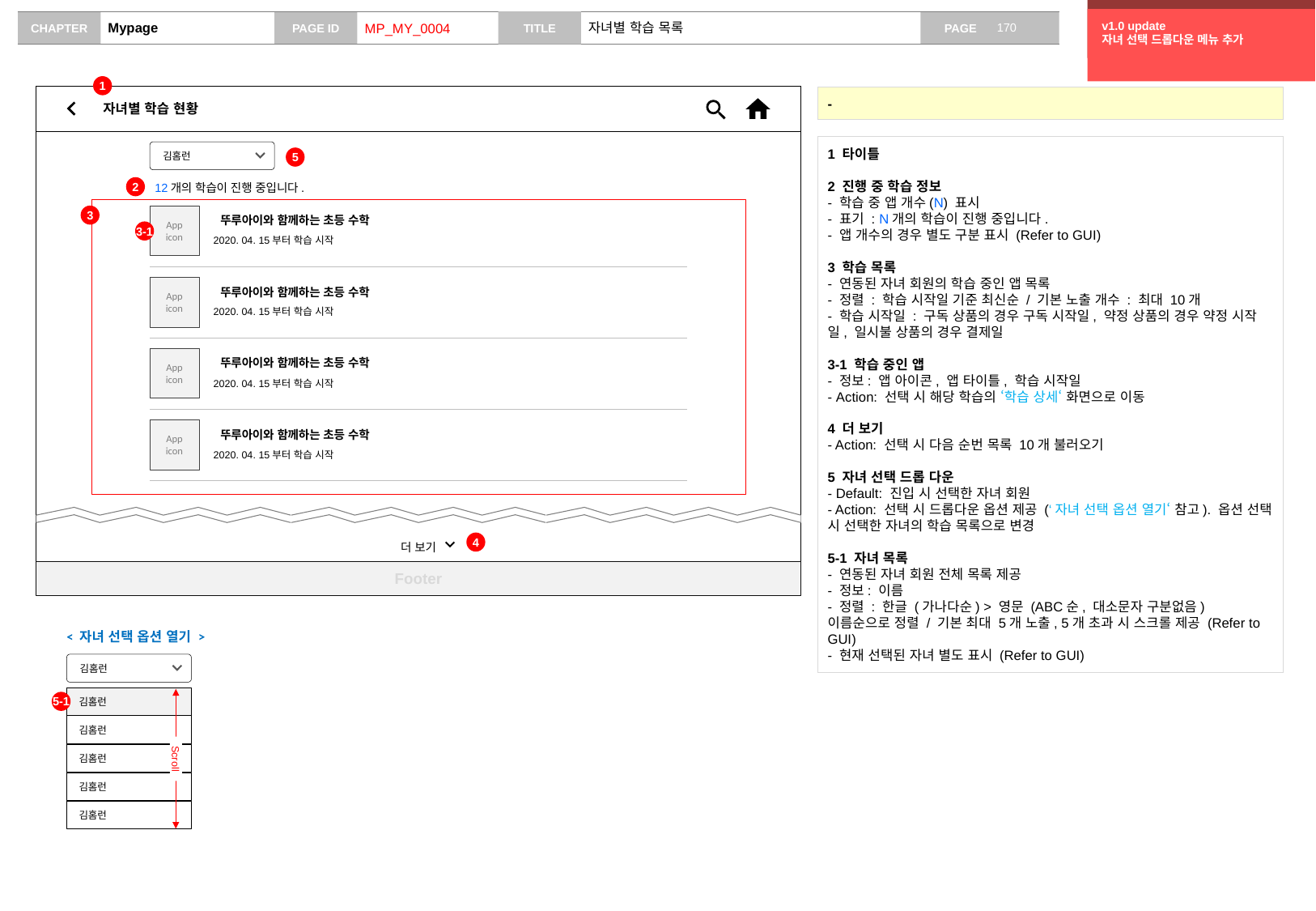

v0.9 update
화면 추가

v1.0 update
자녀 선택 드롭다운 메뉴 추가

# Mypage
MP_MY_0004
자녀별 학습 목록
1

자녀별 학습 현황

-

1 타이틀
2 진행 중 학습 정보
- 학습 중 앱 개수(N) 표시
- 표기 : N개의 학습이 진행 중입니다.
- 앱 개수의 경우 별도 구분 표시 (Refer to GUI)
3 학습 목록
- 연동된 자녀 회원의 학습 중인 앱 목록
- 정렬 : 학습 시작일 기준 최신순 / 기본 노출 개수 : 최대 10개
- 학습 시작일 : 구독 상품의 경우 구독 시작일, 약정 상품의 경우 약정 시작일, 일시불 상품의 경우 결제일
3-1 학습 중인 앱
- 정보: 앱 아이콘, 앱 타이틀, 학습 시작일
- Action: 선택 시 해당 학습의 ‘학습 상세‘ 화면으로 이동
4 더 보기
- Action: 선택 시 다음 순번 목록 10개 불러오기
5 자녀 선택 드롭 다운
- Default: 진입 시 선택한 자녀 회원
- Action: 선택 시 드롭다운 옵션 제공 (‘자녀 선택 옵션 열기‘ 참고). 옵션 선택 시 선택한 자녀의 학습 목록으로 변경
5-1 자녀 목록
- 연동된 자녀 회원 전체 목록 제공
- 정보: 이름
- 정렬 : 한글 (가나다순) > 영문 (ABC순, 대소문자 구분없음) 이름순으로 정렬 / 기본 최대 5개 노출, 5개 초과 시 스크롤 제공 (Refer to GUI)
- 현재 선택된 자녀 별도 표시 (Refer to GUI)
김홈런

5
2
12개의 학습이 진행 중입니다.

3
App
icon
뚜루아이와 함께하는 초등 수학
3-1
2020. 04. 15부터 학습 시작
App
icon
뚜루아이와 함께하는 초등 수학
2020. 04. 15부터 학습 시작
App
icon
뚜루아이와 함께하는 초등 수학
2020. 04. 15부터 학습 시작
App
icon
뚜루아이와 함께하는 초등 수학
2020. 04. 15부터 학습 시작

더 보기

4
Footer
< 자녀 선택 옵션 열기 >
김홈런

김홈런
김홈런
김홈런
김홈런
김홈런
5-1
Scroll